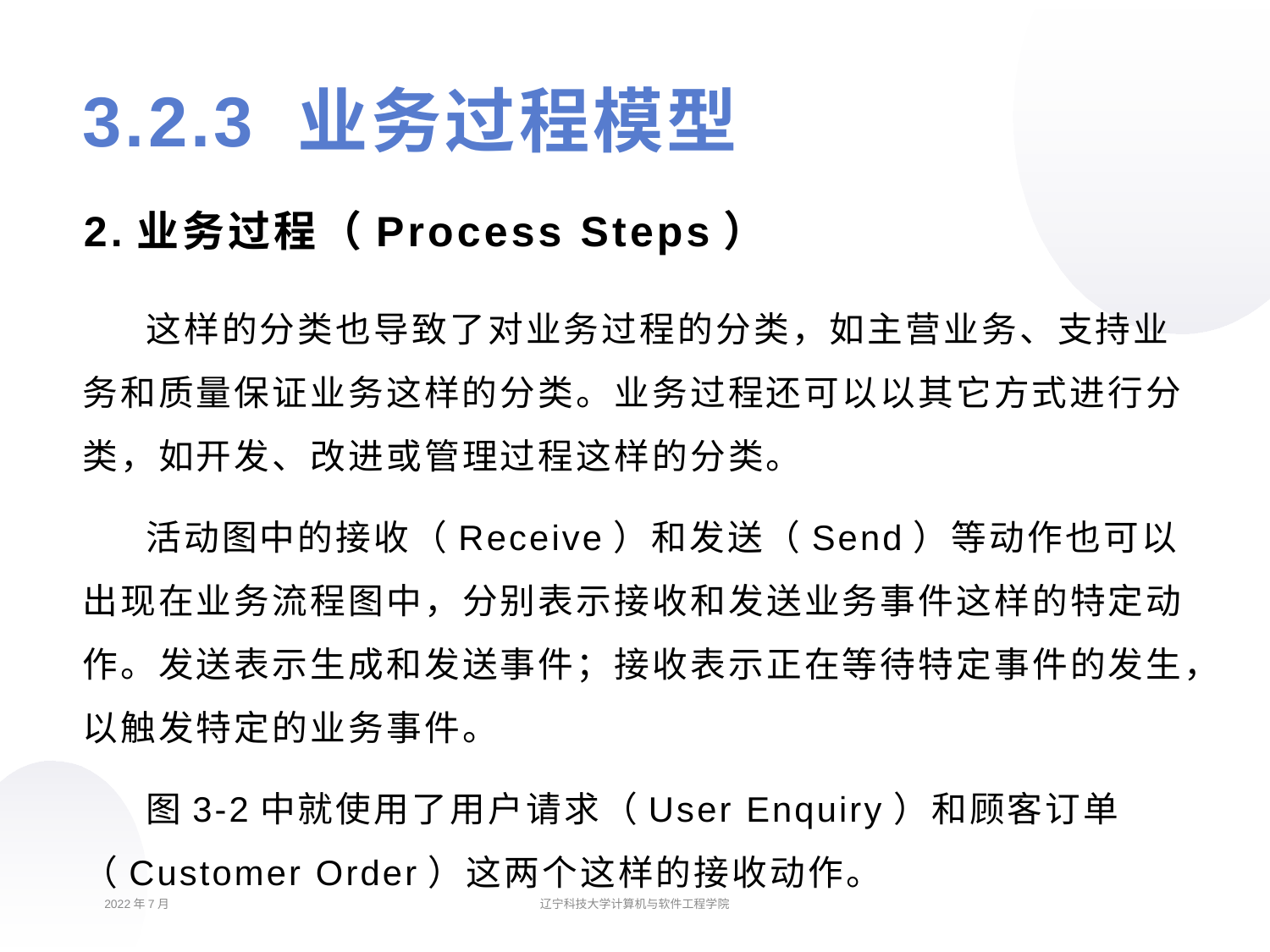

# 3.2.3 业务过程模型
2.业务过程（Process Steps）

这样的分类也导致了对业务过程的分类，如主营业务、支持业务和质量保证业务这样的分类。业务过程还可以以其它方式进行分类，如开发、改进或管理过程这样的分类。
活动图中的接收（Receive）和发送（Send）等动作也可以出现在业务流程图中，分别表示接收和发送业务事件这样的特定动作。发送表示生成和发送事件；接收表示正在等待特定事件的发生，以触发特定的业务事件。
图3-2中就使用了用户请求（User Enquiry）和顾客订单（Customer Order）这两个这样的接收动作。

2022年7月
辽宁科技大学计算机与软件工程学院
57